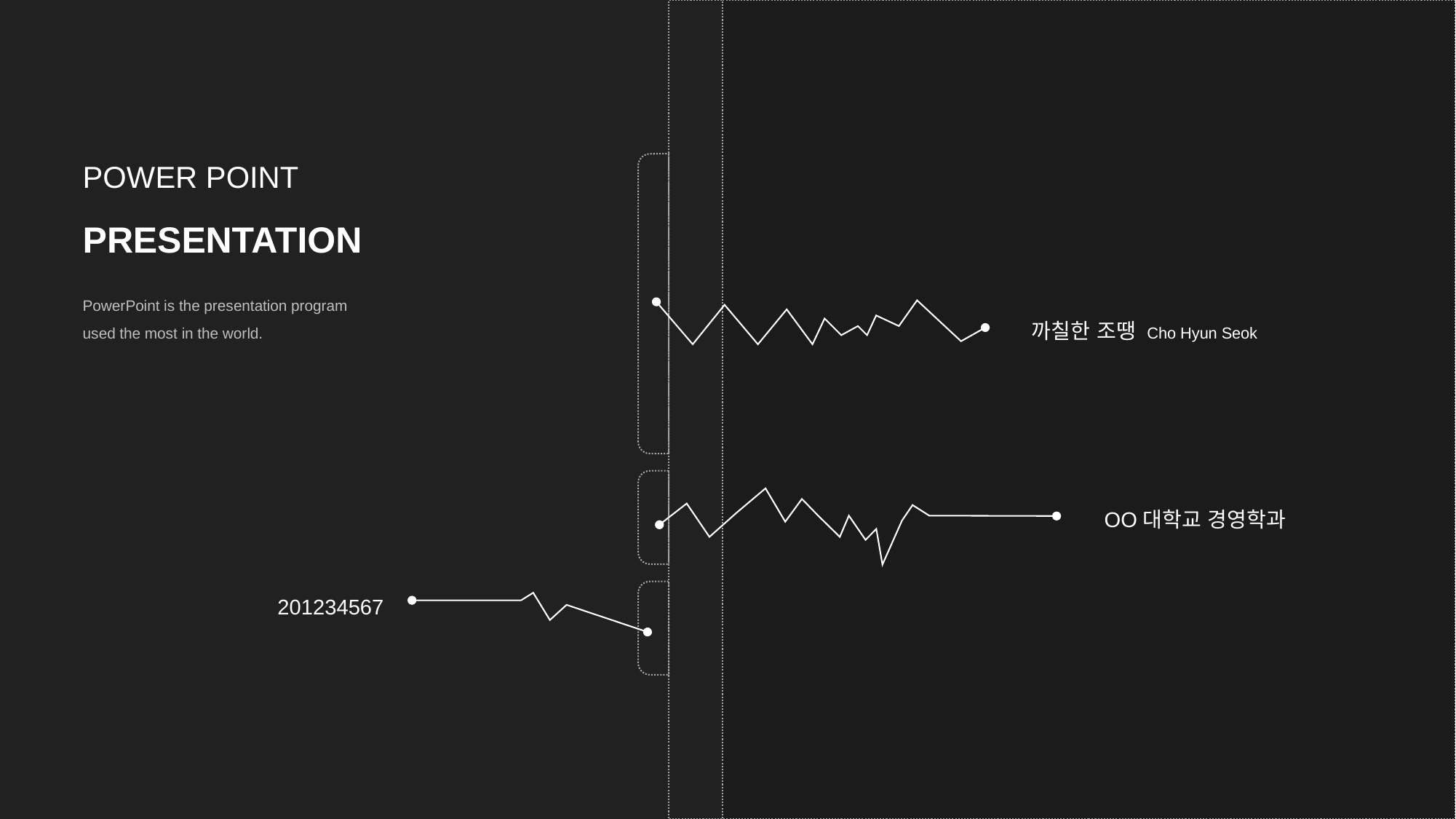

POWER POINT PRESENTATION

PowerPoint is the presentation program
used the most in the world.

까칠한 조땡 Cho Hyun Seok

OO대학교 경영학과

201234567